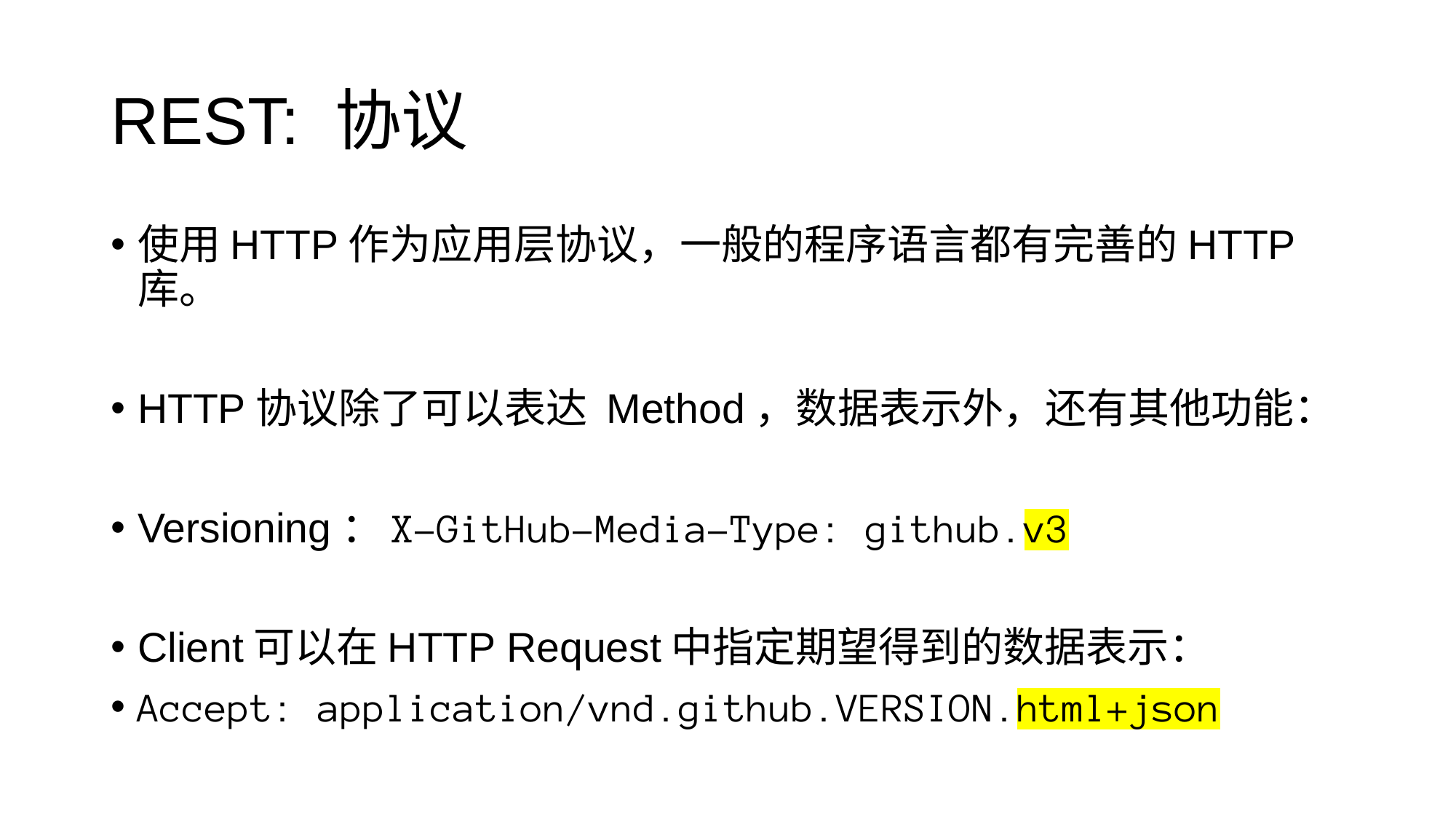

# REST: 协议
使用HTTP作为应用层协议，一般的程序语言都有完善的HTTP库。

HTTP协议除了可以表达 Method，数据表示外，还有其他功能：

Versioning：X-GitHub-Media-Type: github.v3

Client可以在HTTP Request中指定期望得到的数据表示：
Accept: application/vnd.github.VERSION.html+json